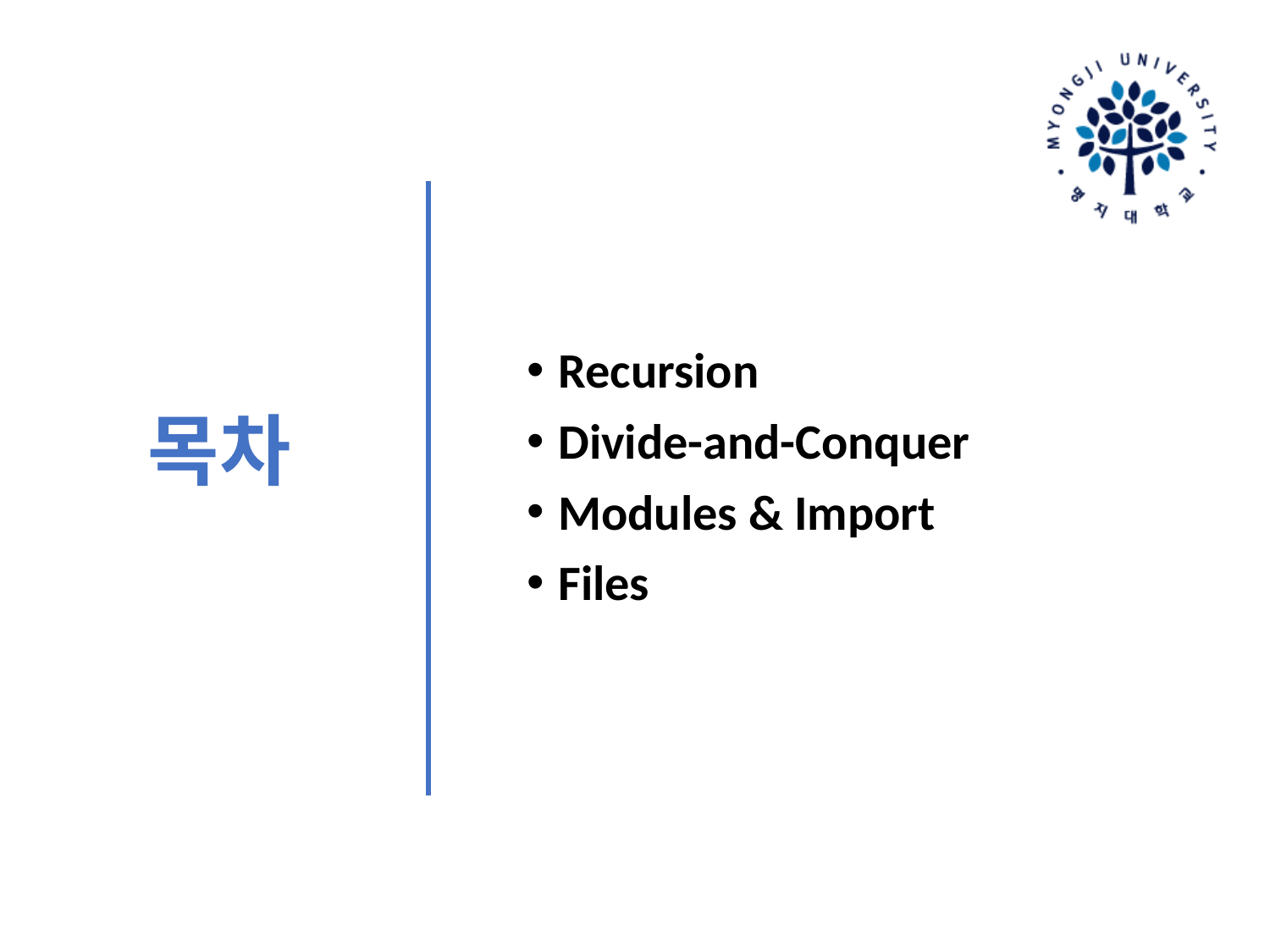

Recursion
Divide-and-Conquer
Modules & Import
Files

# 목차